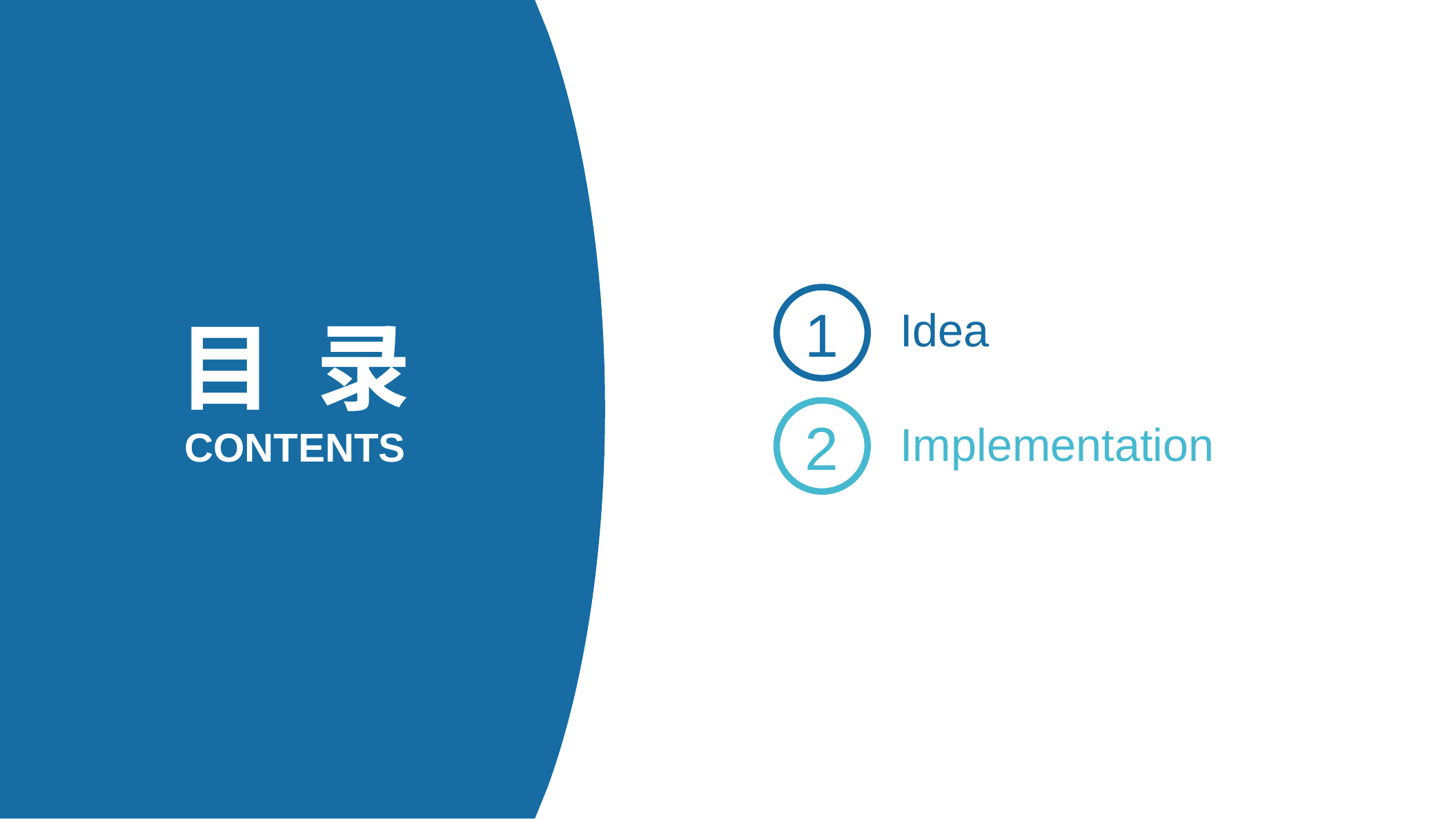

1
Idea
目  录
2
Implementation
CONTENTS